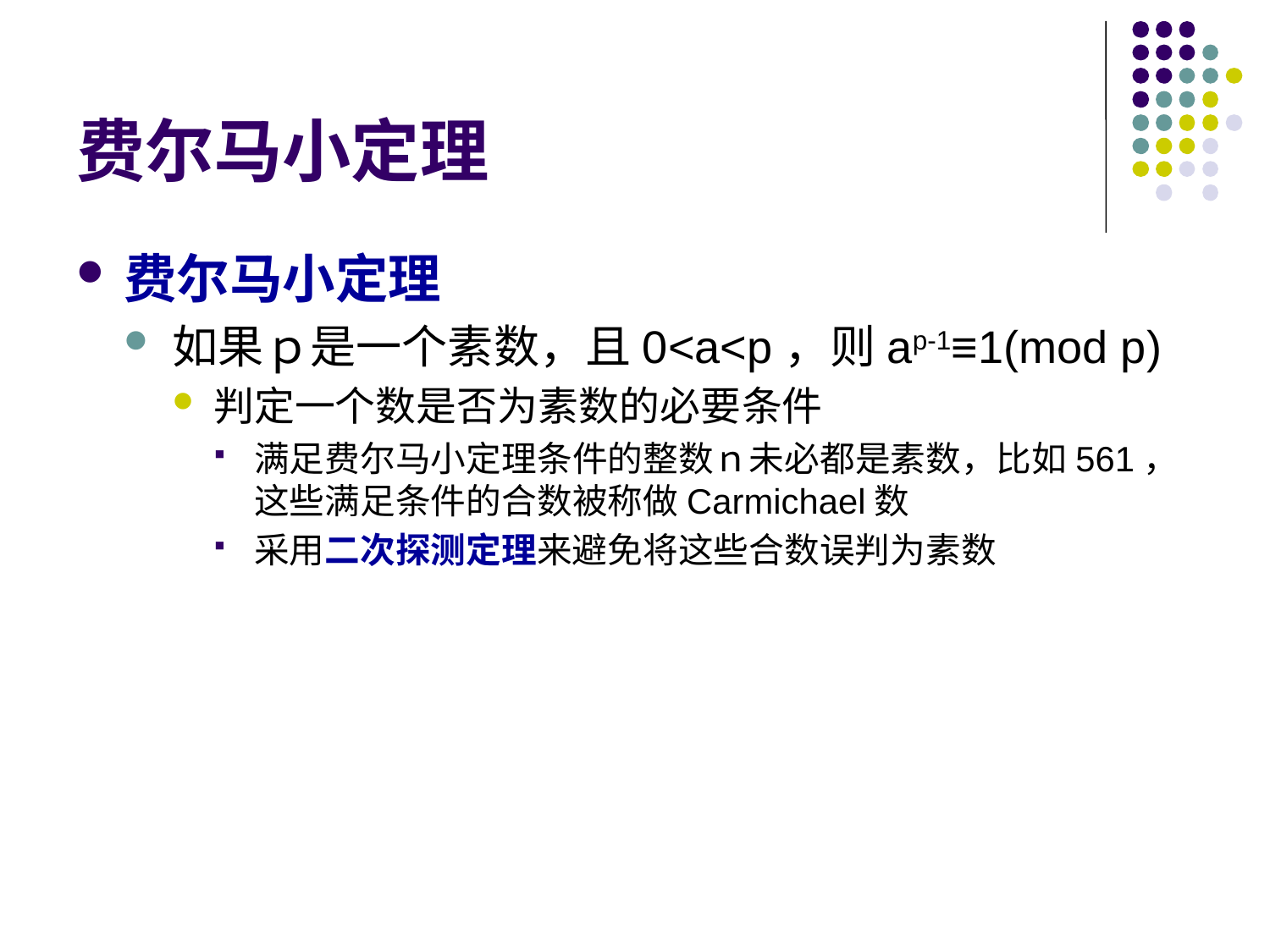

# 费尔马小定理
费尔马小定理
如果ｐ是一个素数，且0<a<p，则ap-1≡1(mod p)
判定一个数是否为素数的必要条件
满足费尔马小定理条件的整数ｎ未必都是素数，比如561，这些满足条件的合数被称做Carmichael数
采用二次探测定理来避免将这些合数误判为素数